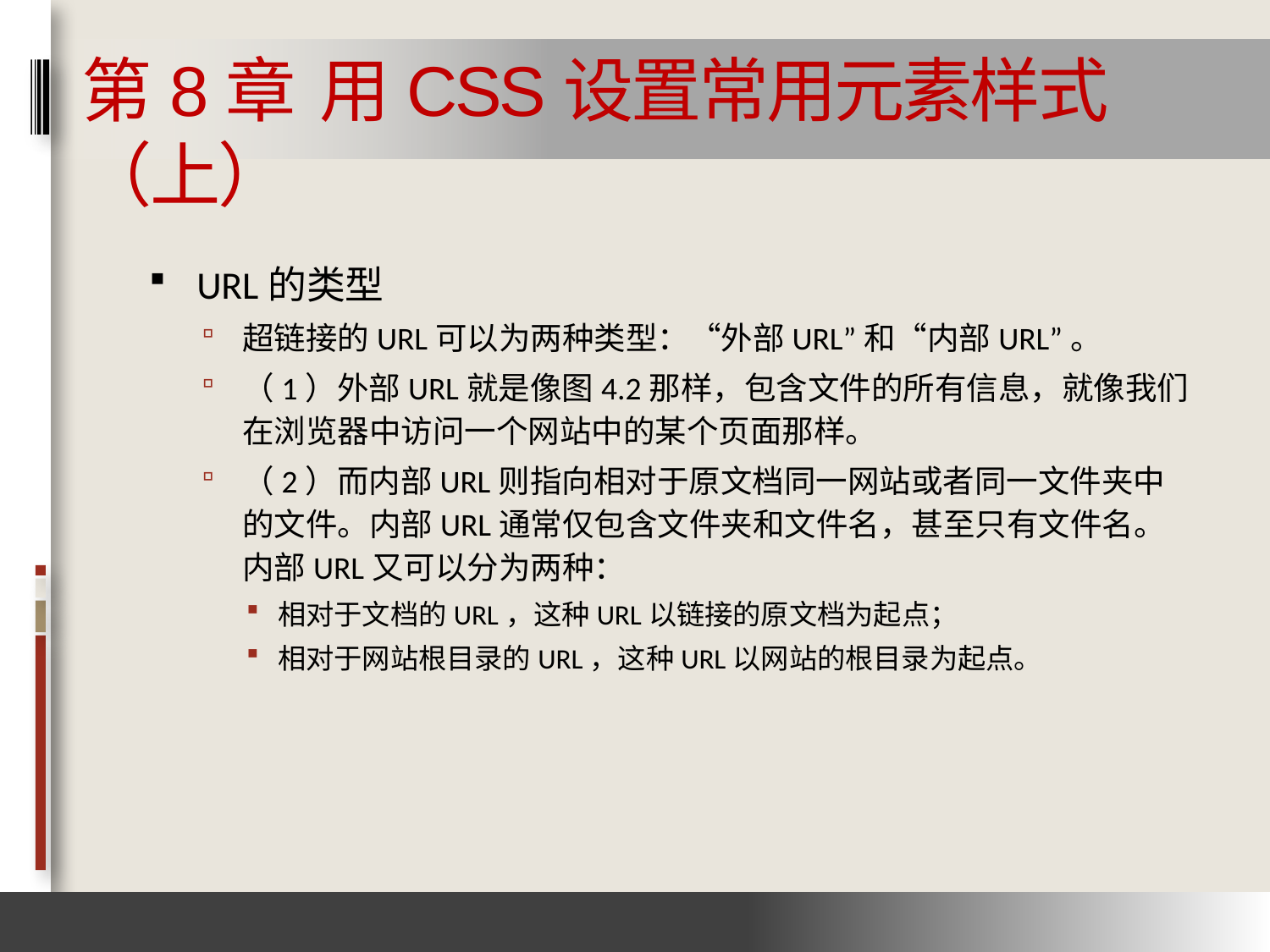

# 第8章  用CSS设置常用元素样式（上）
URL的类型
超链接的URL可以为两种类型：“外部URL”和“内部URL”。
（1）外部URL就是像图4.2那样，包含文件的所有信息，就像我们在浏览器中访问一个网站中的某个页面那样。
（2）而内部URL则指向相对于原文档同一网站或者同一文件夹中的文件。内部URL通常仅包含文件夹和文件名，甚至只有文件名。内部URL又可以分为两种：
相对于文档的URL，这种URL以链接的原文档为起点；
相对于网站根目录的URL，这种URL以网站的根目录为起点。